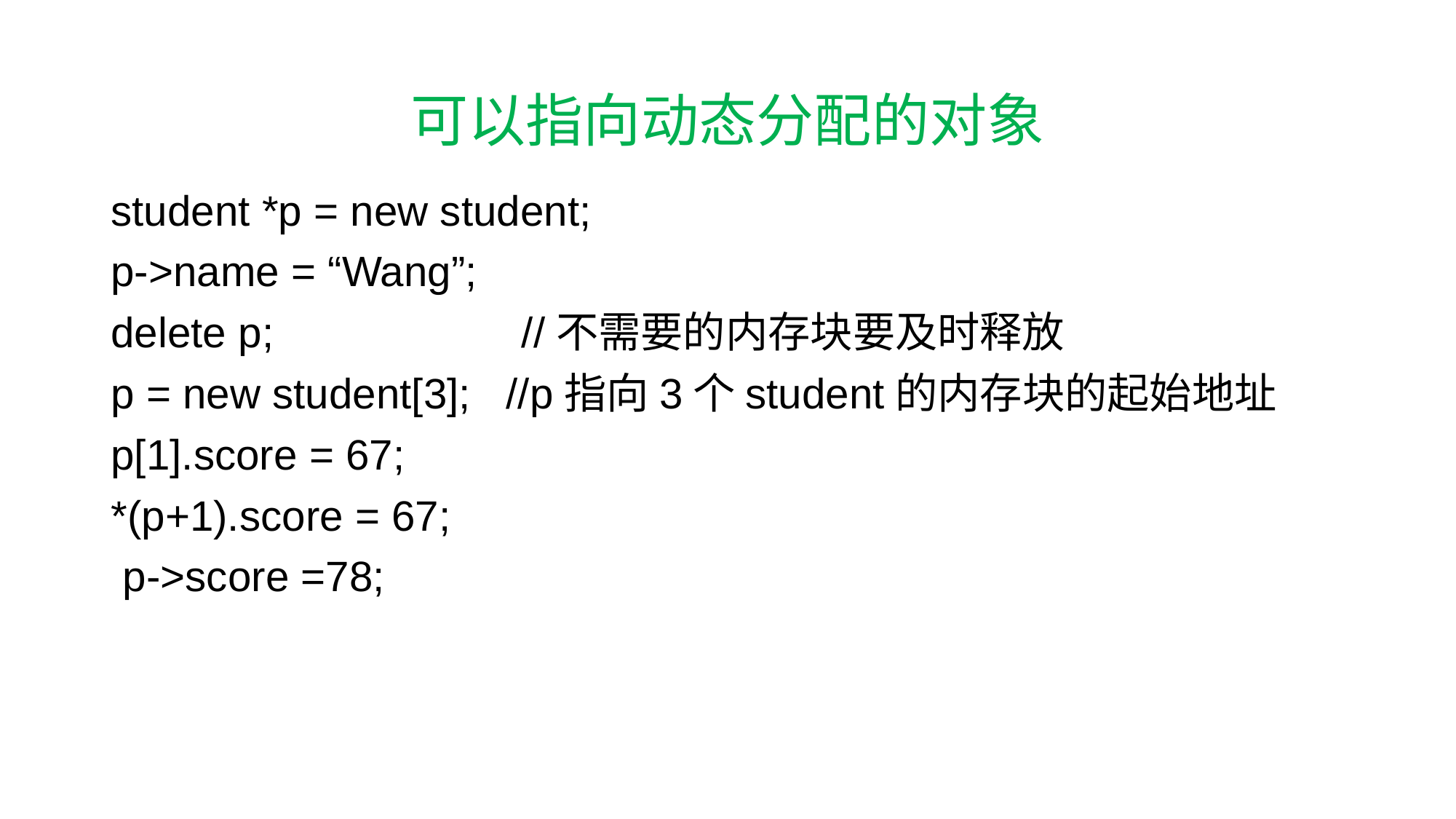

# 可以指向动态分配的对象
student *p = new student;
p->name = “Wang”;
delete p;                     //不需要的内存块要及时释放
p = new student[3];   //p指向3个student的内存块的起始地址
p[1].score = 67;
*(p+1).score = 67;
 p->score =78;